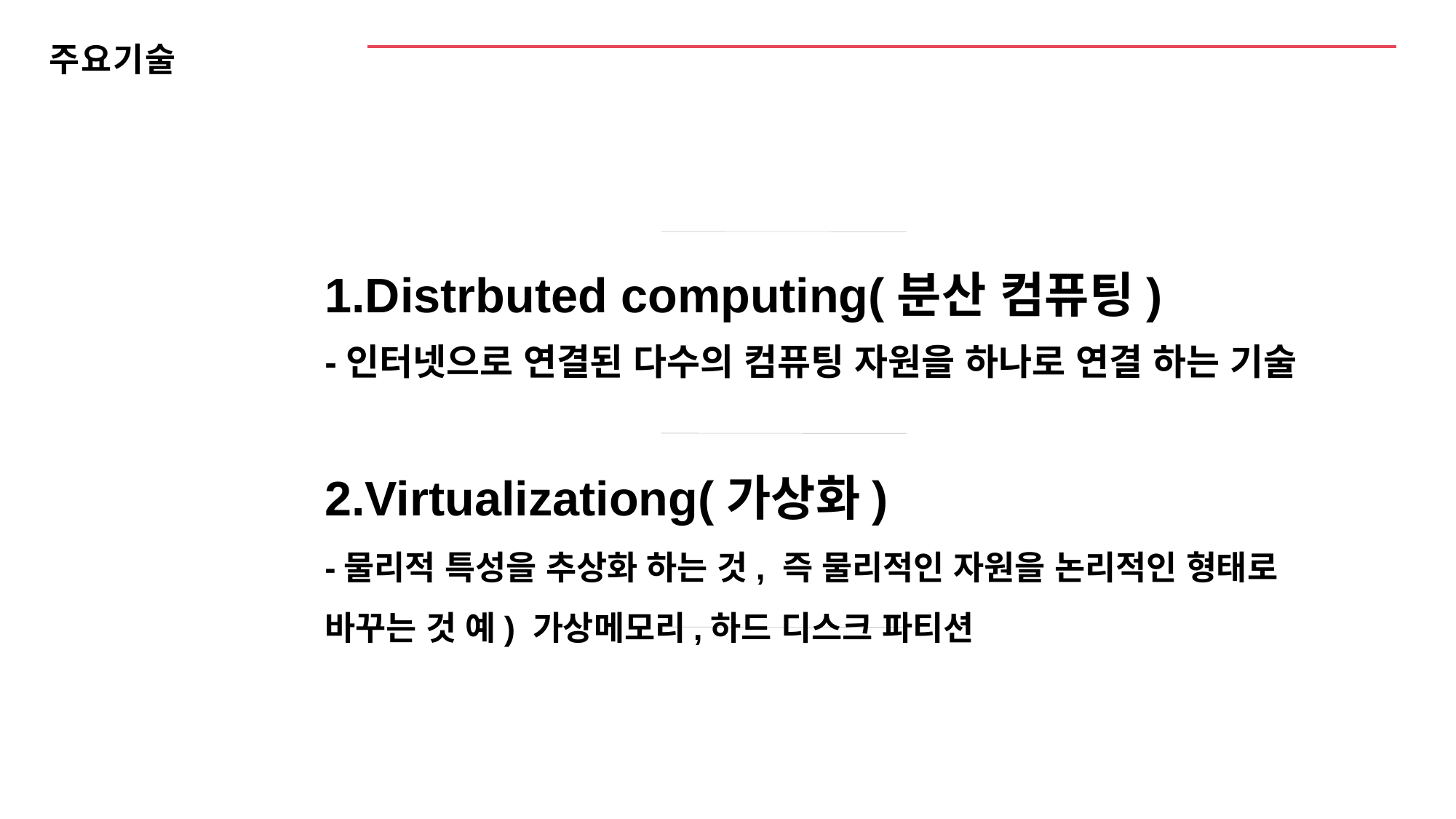

# 주요기술

1.Distrbuted computing(분산 컴퓨팅)
-인터넷으로 연결된 다수의 컴퓨팅 자원을 하나로 연결 하는 기술
2.Virtualizationg(가상화)
-물리적 특성을 추상화 하는 것, 즉 물리적인 자원을 논리적인 형태로
바꾸는 것 예) 가상메모리,하드 디스크 파티션